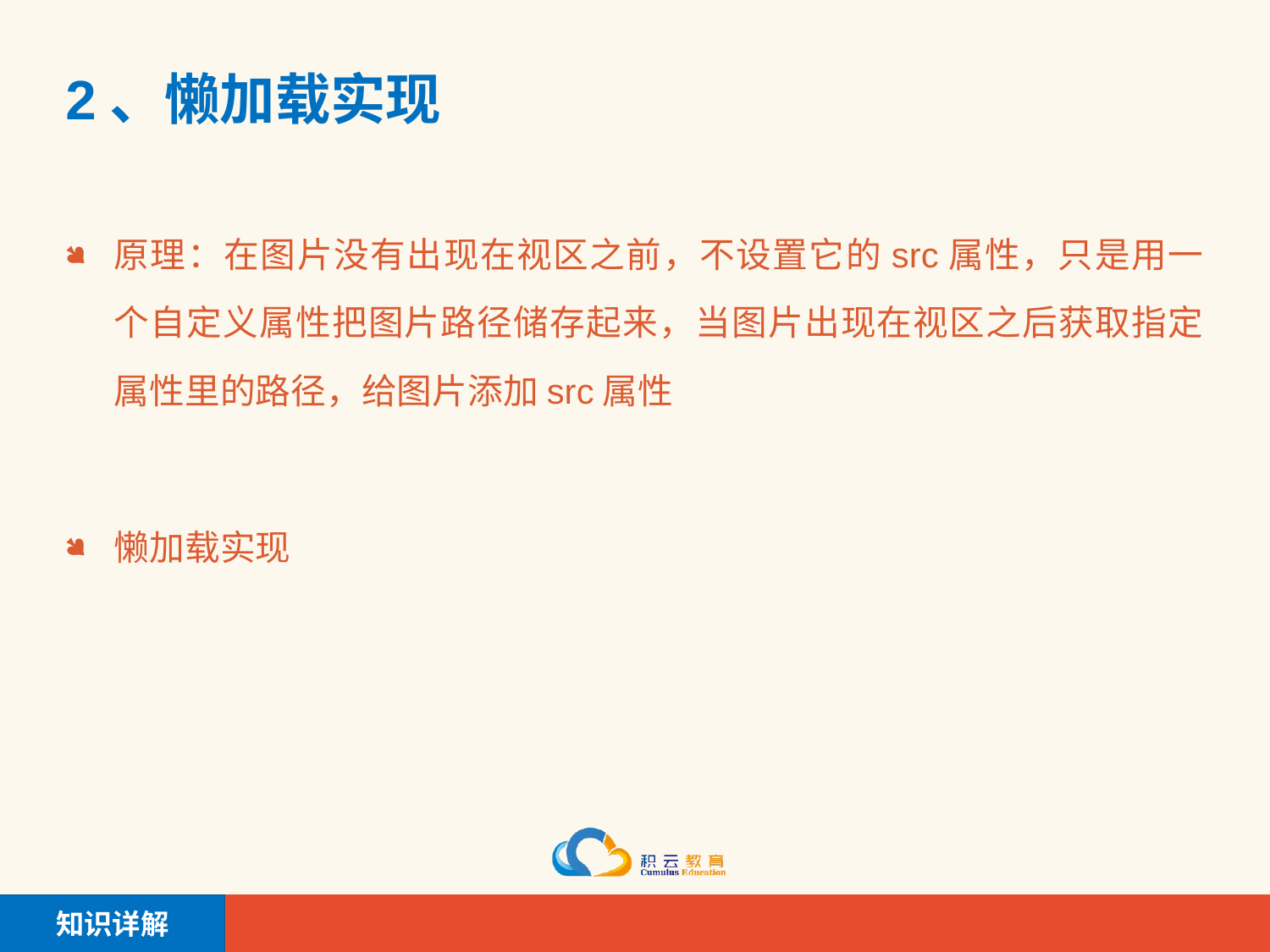

# 2、懒加载实现
原理：在图片没有出现在视区之前，不设置它的src属性，只是用一个自定义属性把图片路径储存起来，当图片出现在视区之后获取指定属性里的路径，给图片添加src属性

懒加载实现